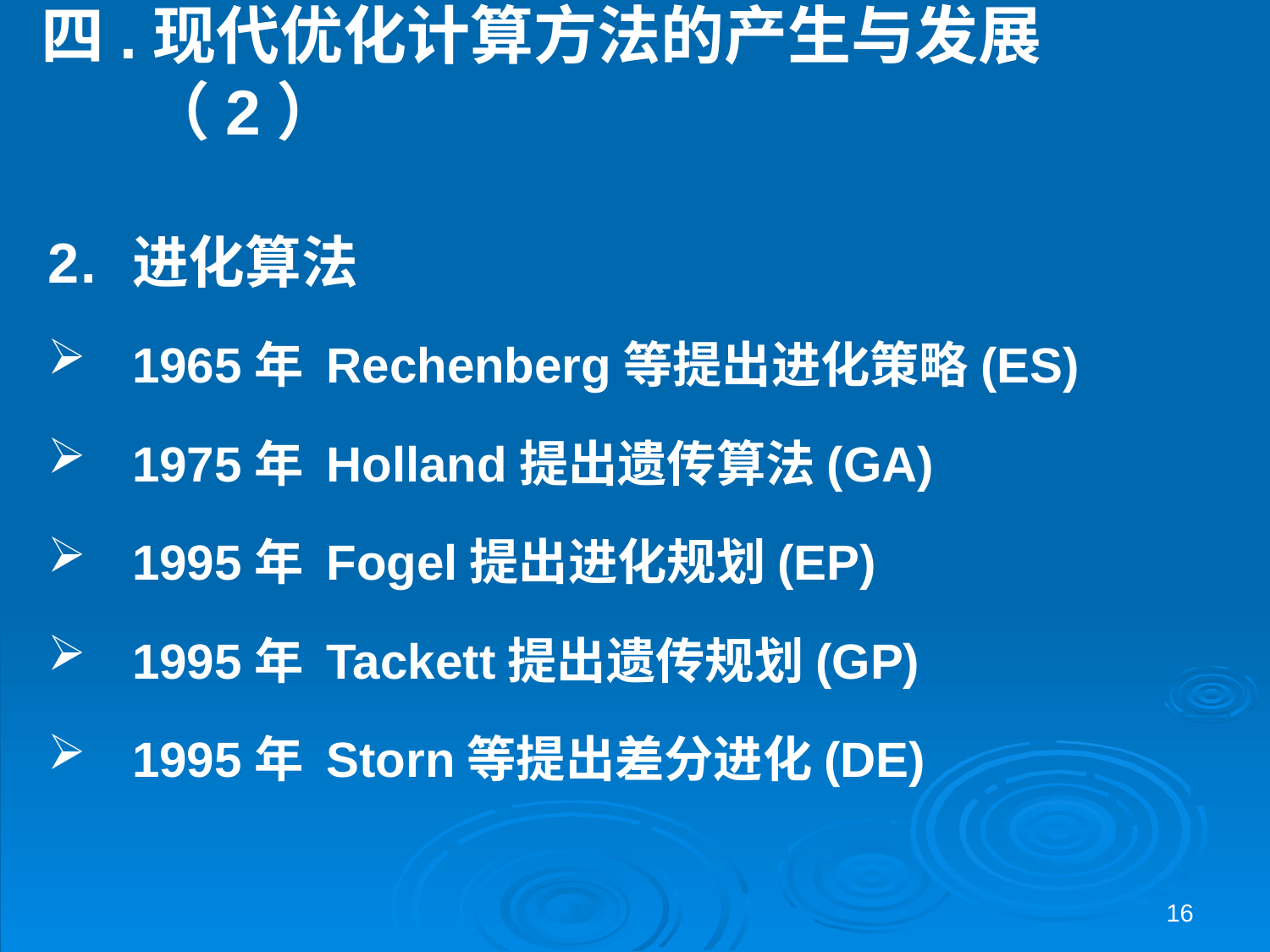

# 四.现代优化计算方法的产生与发展（2）
进化算法
1965年 Rechenberg等提出进化策略(ES)
1975年 Holland提出遗传算法(GA)
1995年 Fogel提出进化规划(EP)
1995年 Tackett提出遗传规划(GP)
1995年 Storn等提出差分进化(DE)

16